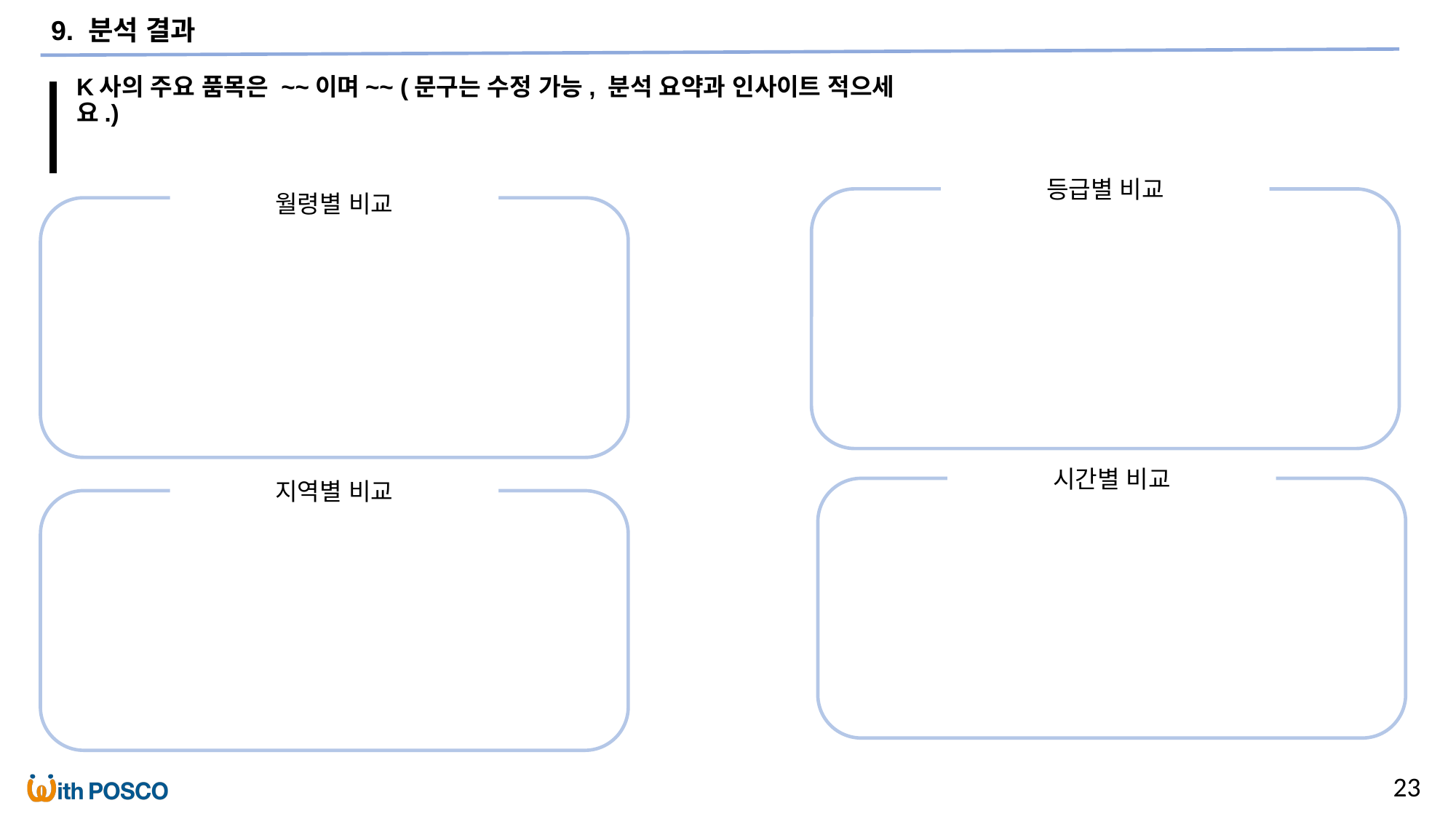

9. 분석 결과

K사의 주요 품목은 ~~이며~~ (문구는 수정 가능, 분석 요약과 인사이트 적으세요.)
등급별 비교
월령별 비교

시간별 비교
지역별 비교

23